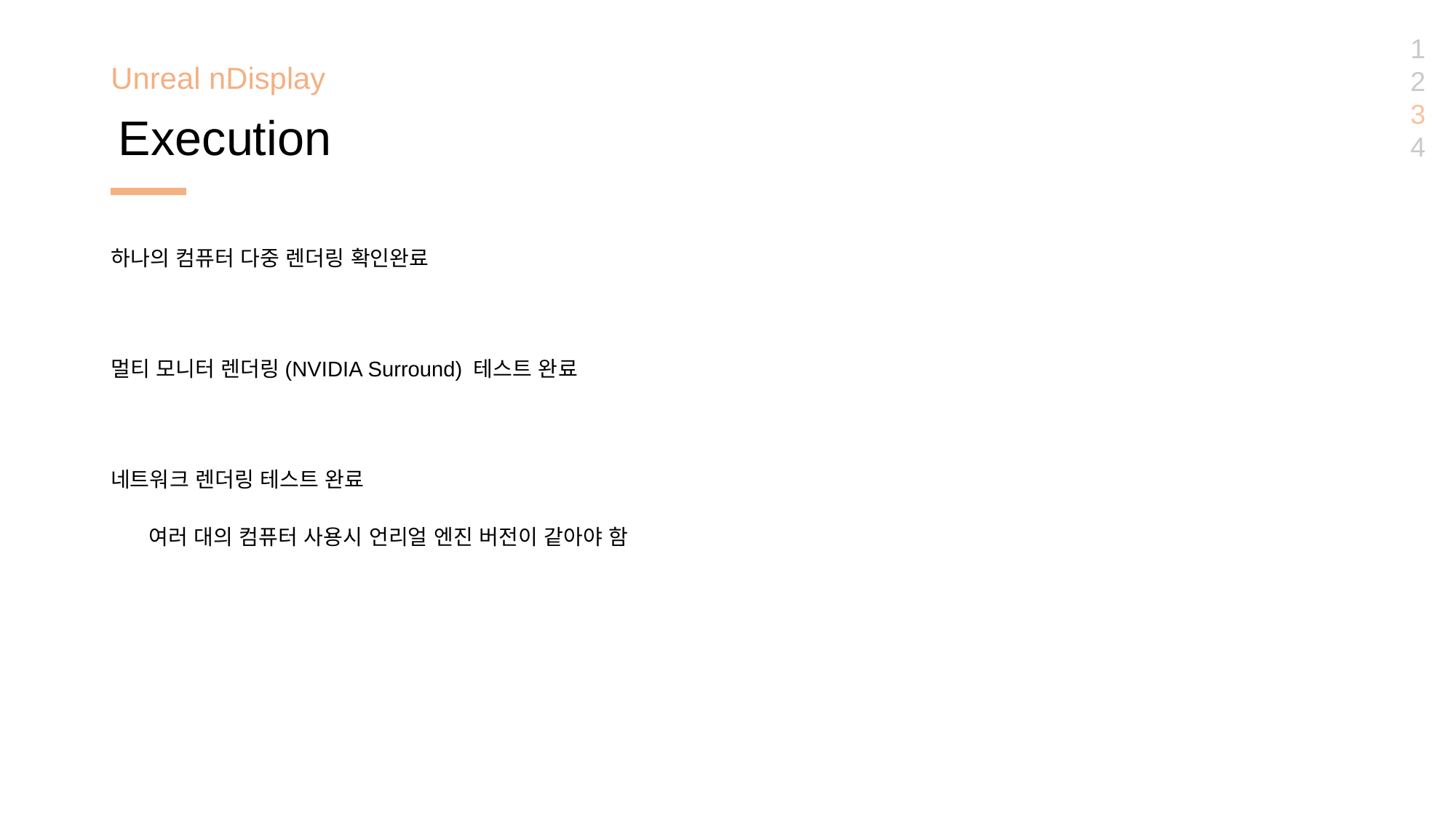

1
2
3
4
Unreal nDisplay
Execution

하나의 컴퓨터 다중 렌더링 확인완료
멀티 모니터 렌더링(NVIDIA Surround) 테스트 완료
네트워크 렌더링 테스트 완료
여러 대의 컴퓨터 사용시 언리얼 엔진 버전이 같아야 함